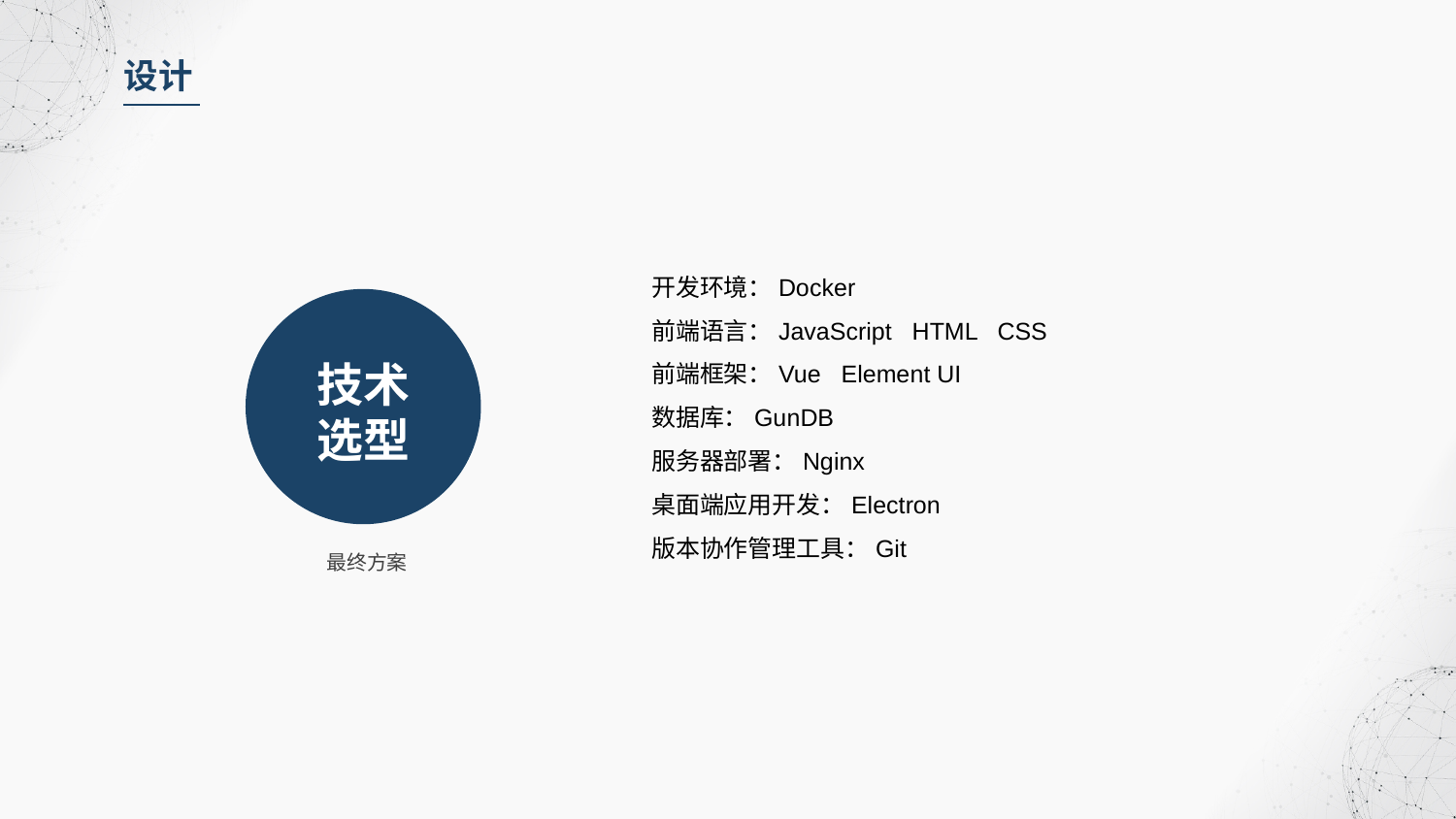

设计
开发环境：Docker
前端语言：JavaScript   HTML   CSS
前端框架：Vue   Element UI
数据库：GunDB
服务器部署：Nginx
桌面端应用开发：Electron
版本协作管理工具：Git

技术
选型
最终方案